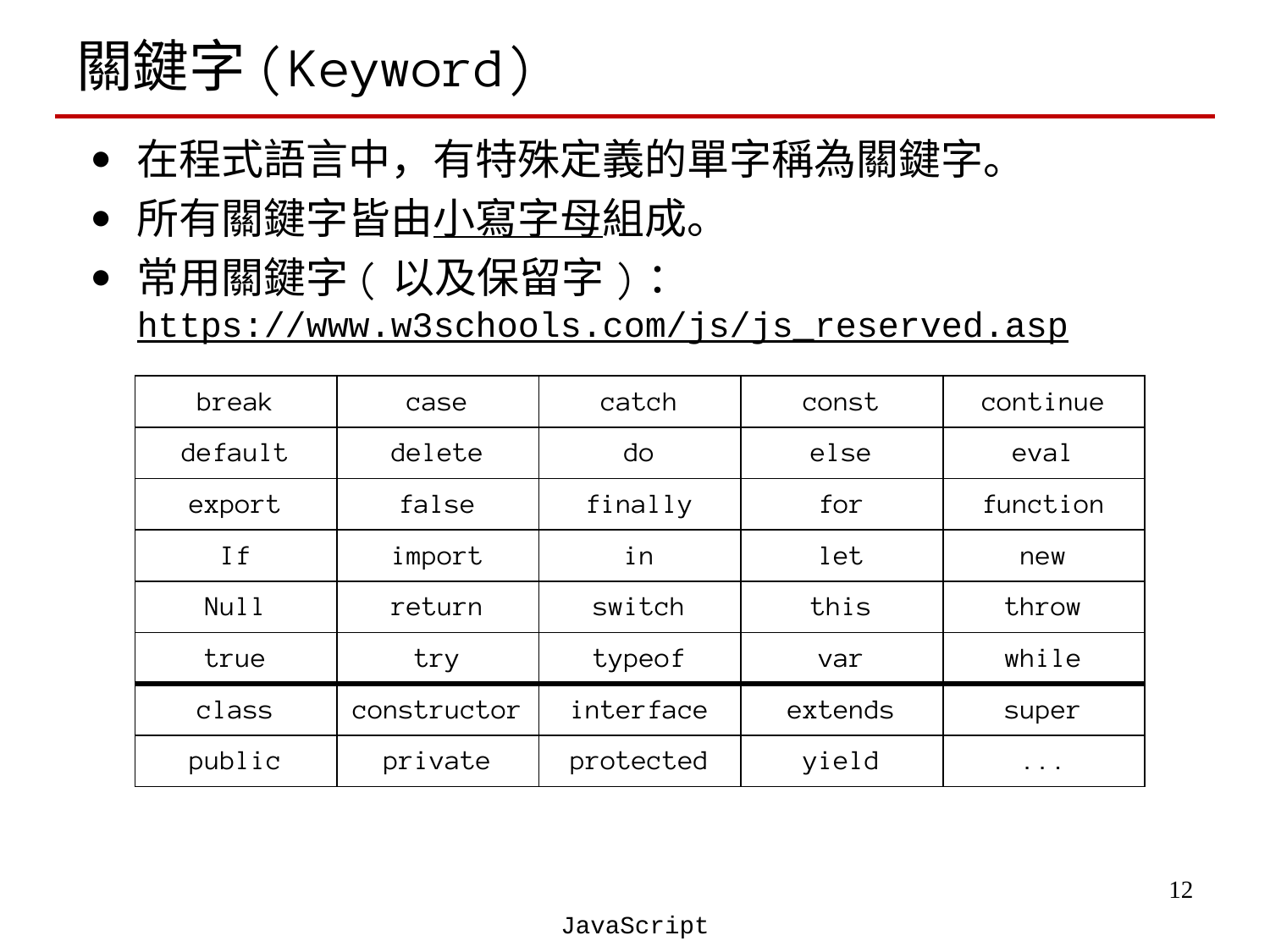

# 關鍵字(Keyword)
在程式語言中，有特殊定義的單字稱為關鍵字。
所有關鍵字皆由小寫字母組成。
常用關鍵字(以及保留字)：
https://www.w3schools.com/js/js_reserved.asp

| break | case | catch | const | continue |
| --- | --- | --- | --- | --- |
| default | delete | do | else | eval |
| export | false | finally | for | function |
| If | import | in | let | new |
| Null | return | switch | this | throw |
| true | try | typeof | var | while |
| class | constructor | interface | extends | super |
| public | private | protected | yield | ... |
12
JavaScript